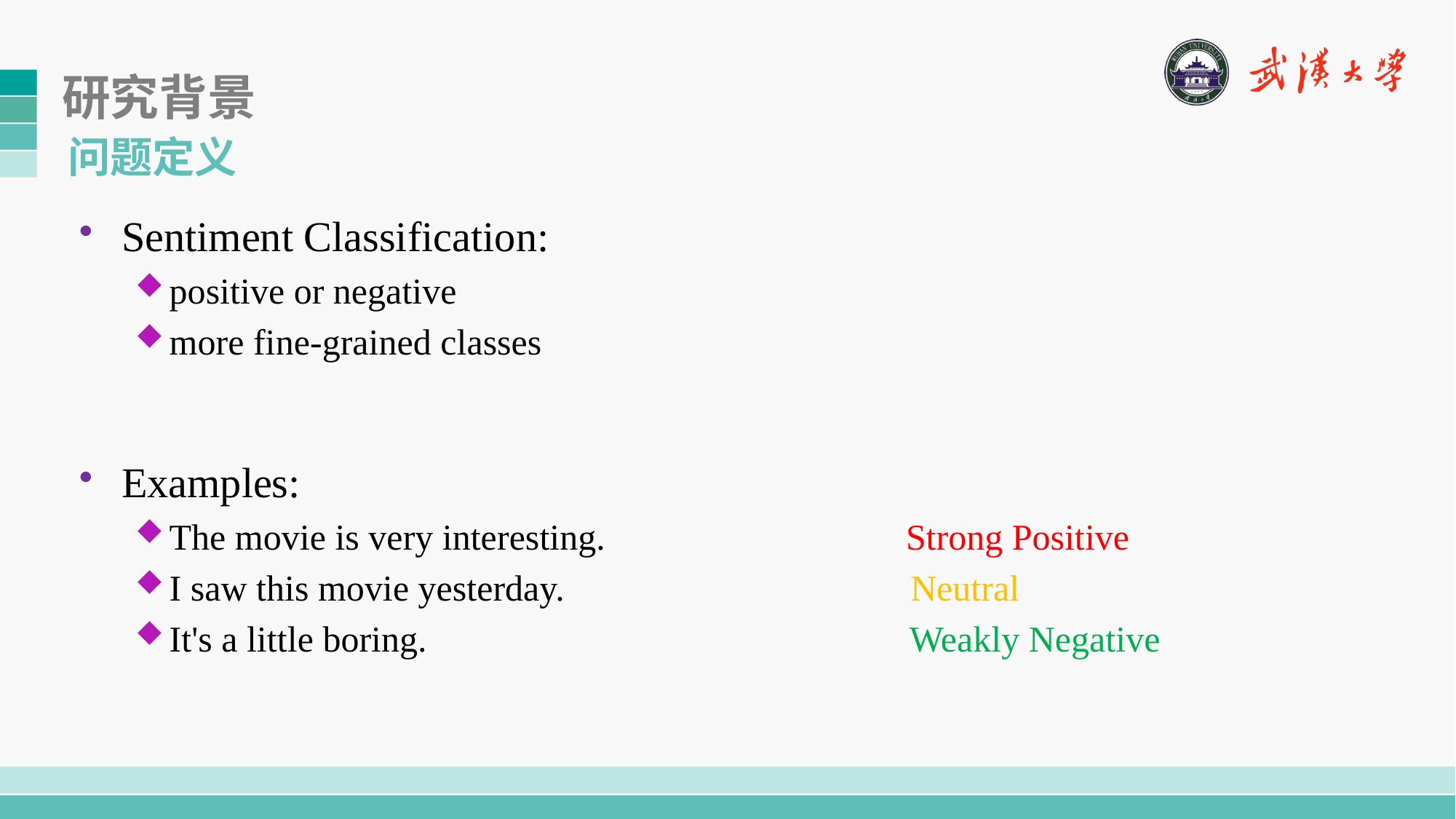

# 研究背景
问题定义
Sentiment Classification:
positive or negative
more fine-grained classes

Examples:
The movie is very interesting.                                 Strong Positive
I saw this movie yesterday.                                      Neutral
It's a little boring.                                                     Weakly Negative
10